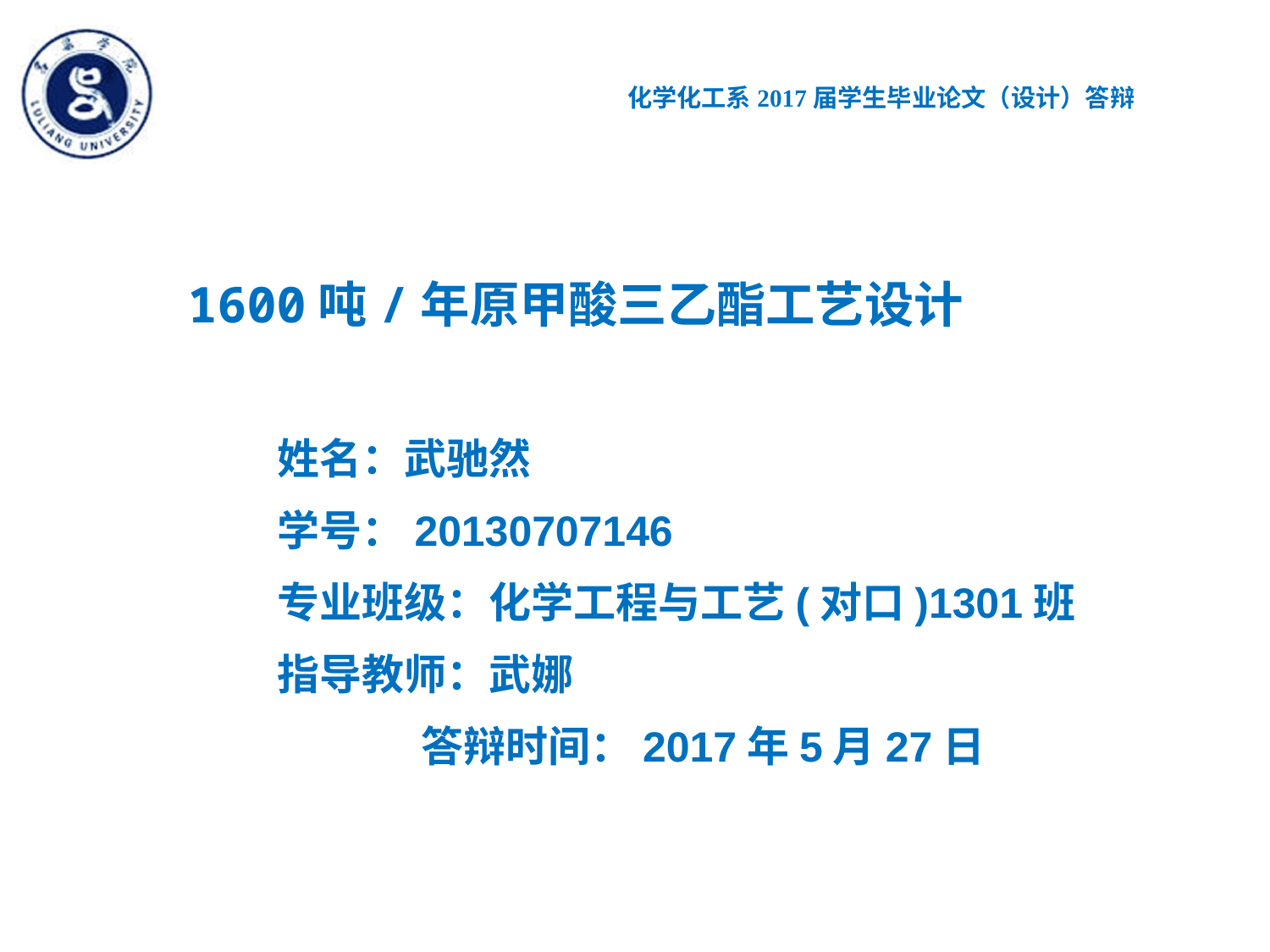

1600吨/年原甲酸三乙酯工艺设计
姓名：武驰然
学号：20130707146
专业班级：化学工程与工艺(对口)1301班
指导教师：武娜
              答辩时间：2017年5月27日